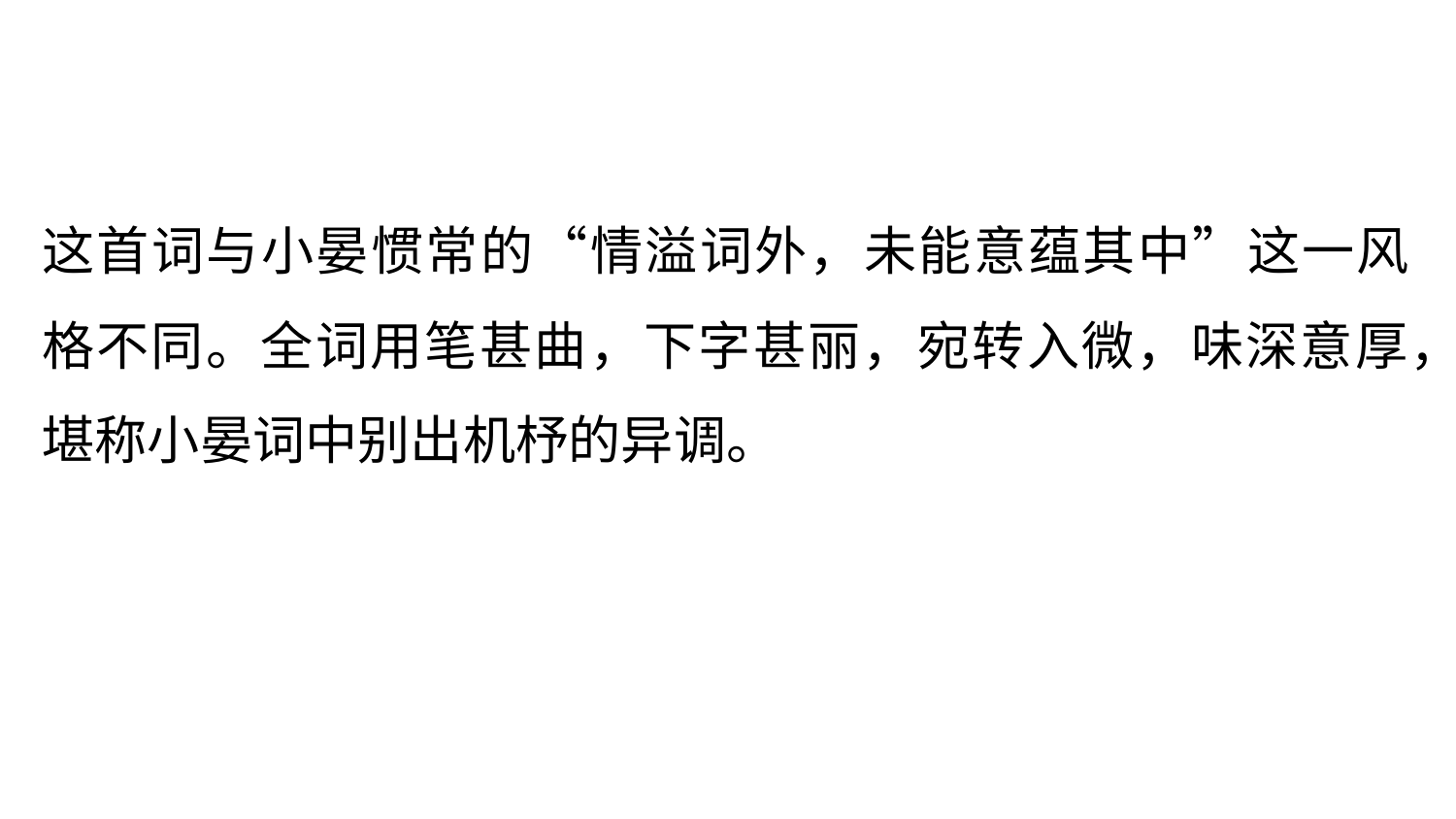

这首词与小晏惯常的“情溢词外，未能意蕴其中”这一风格不同。全词用笔甚曲，下字甚丽，宛转入微，味深意厚，堪称小晏词中别出机杼的异调。